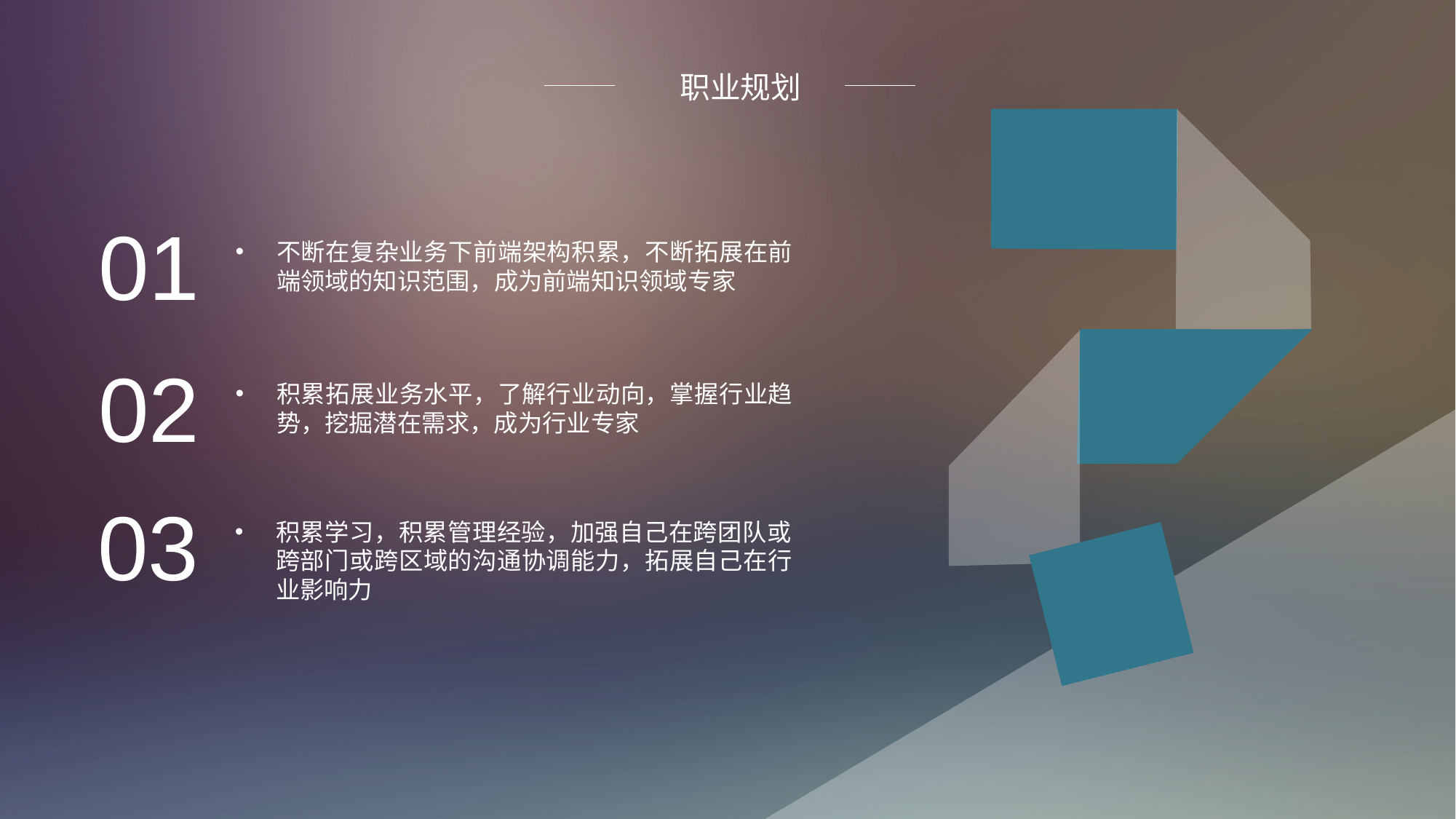

职业规划

01
不断在复杂业务下前端架构积累，不断拓展在前端领域的知识范围，成为前端知识领域专家

02
积累拓展业务水平，了解行业动向，掌握行业趋势，挖掘潜在需求，成为行业专家

03
积累学习，积累管理经验，加强自己在跨团队或跨部门或跨区域的沟通协调能力，拓展自己在行业影响力